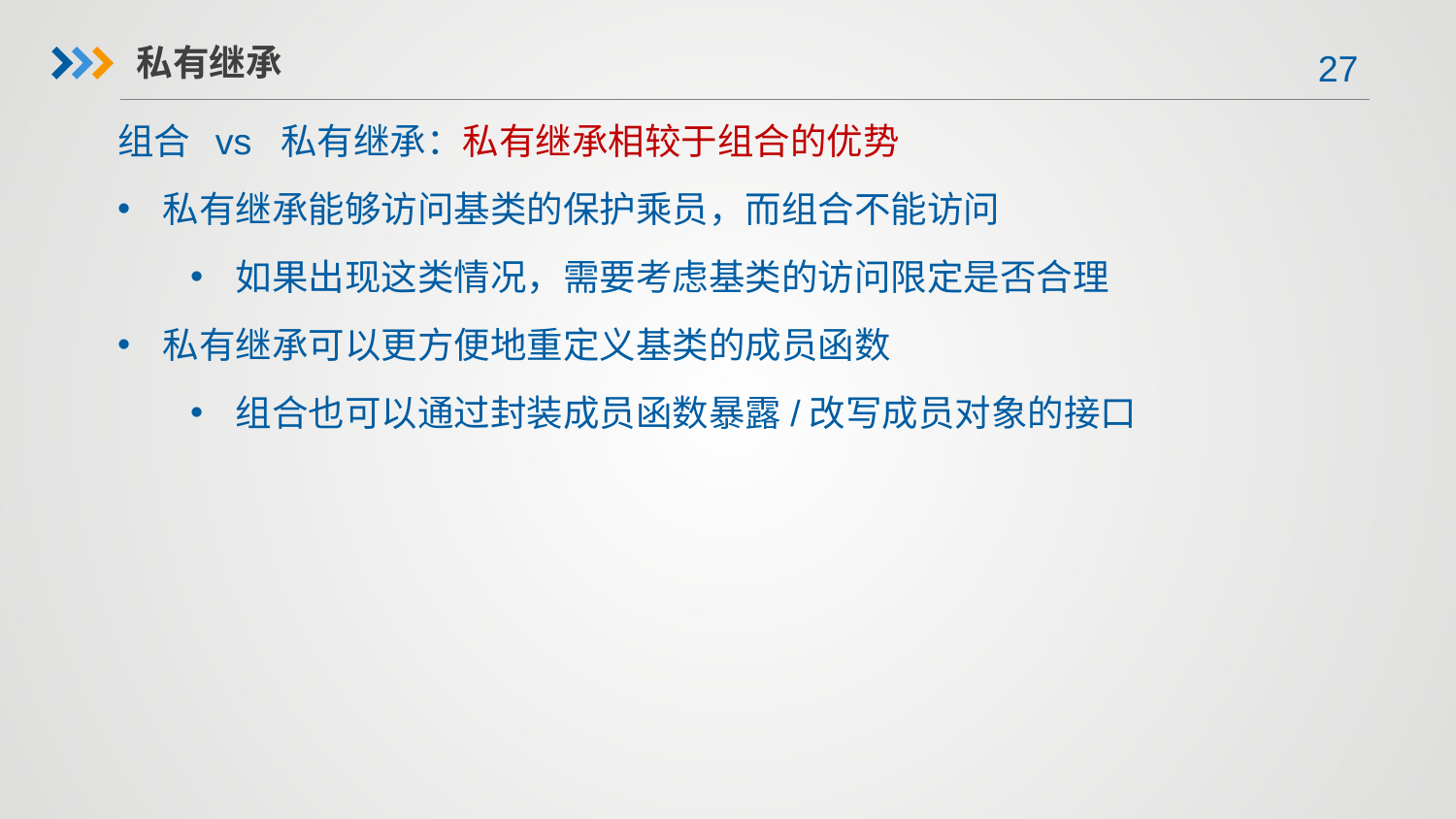

私有继承
组合  vs  私有继承：私有继承相较于组合的优势
私有继承能够访问基类的保护乘员，而组合不能访问
如果出现这类情况，需要考虑基类的访问限定是否合理
私有继承可以更方便地重定义基类的成员函数
组合也可以通过封装成员函数暴露/改写成员对象的接口